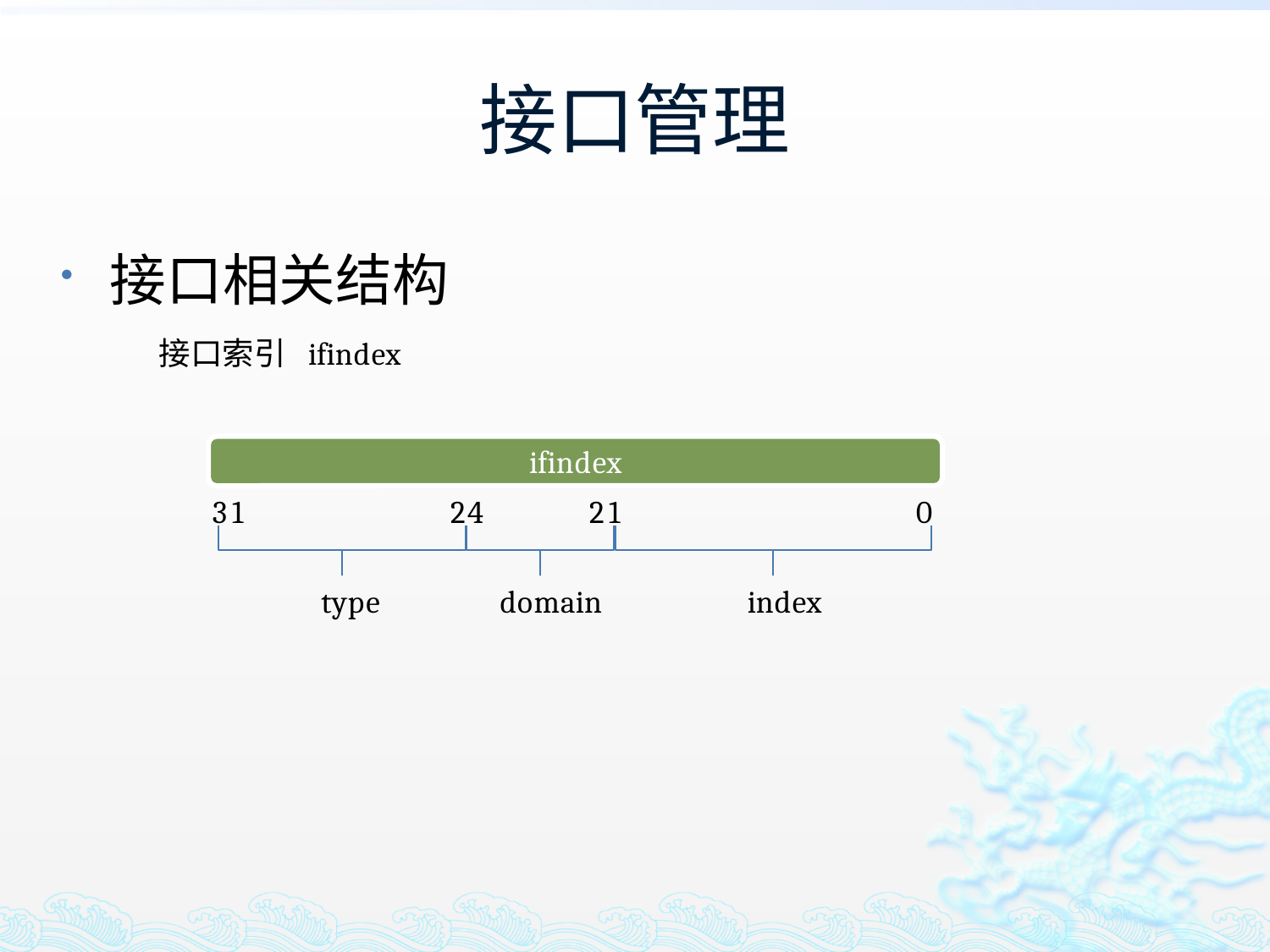

# 接口管理
接口相关结构

接口索引  ifindex

ifindex

31
24
21
0
type
domain
index